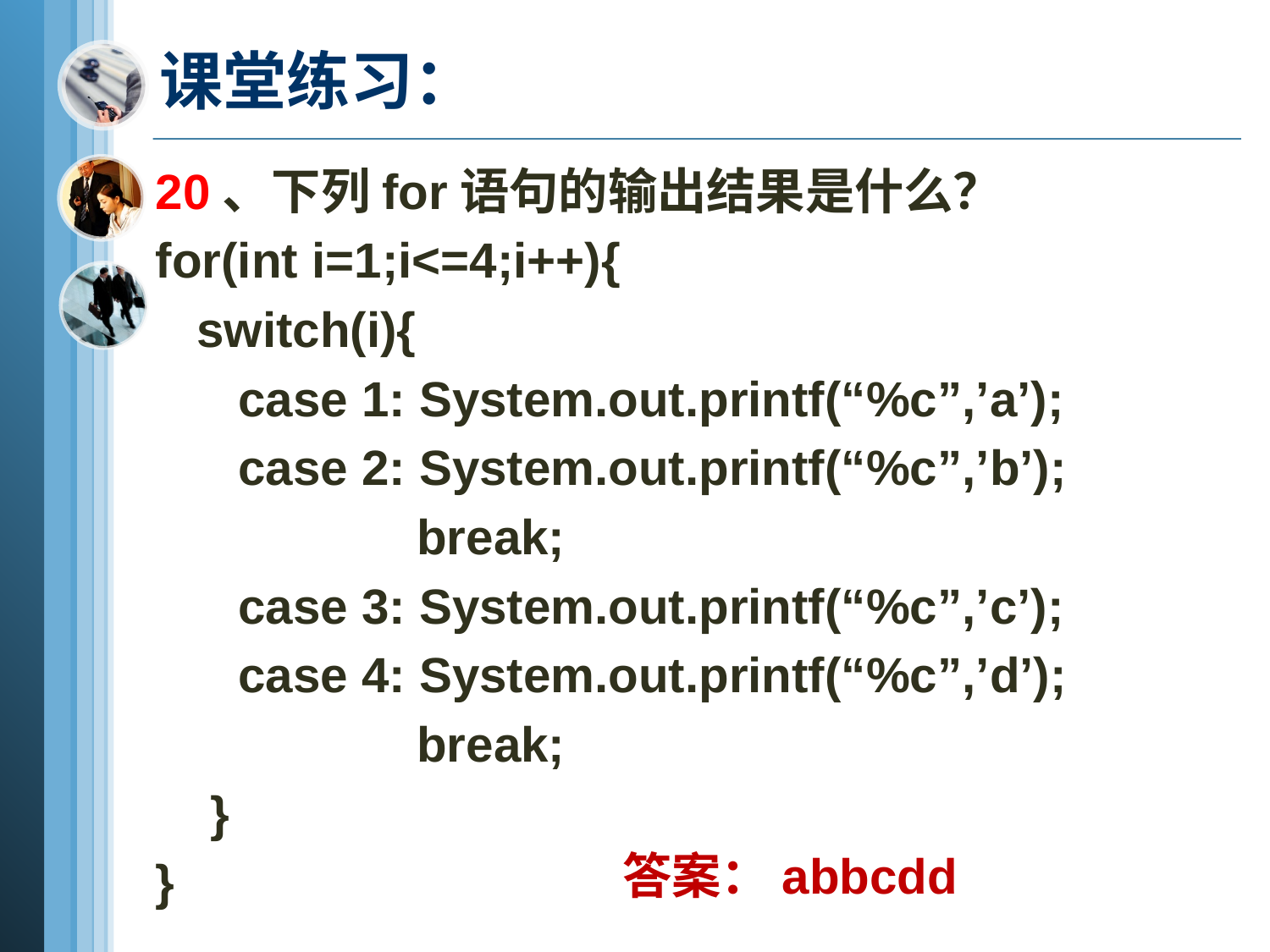

# 课堂练习：
20、下列for语句的输出结果是什么？
for(int i=1;i<=4;i++){
   switch(i){
      case 1: System.out.printf(“%c”,’a’);
      case 2: System.out.printf(“%c”,’b’);
                   break;
      case 3: System.out.printf(“%c”,’c’);
      case 4: System.out.printf(“%c”,’d’);
                   break;
    }
}
答案：abbcdd